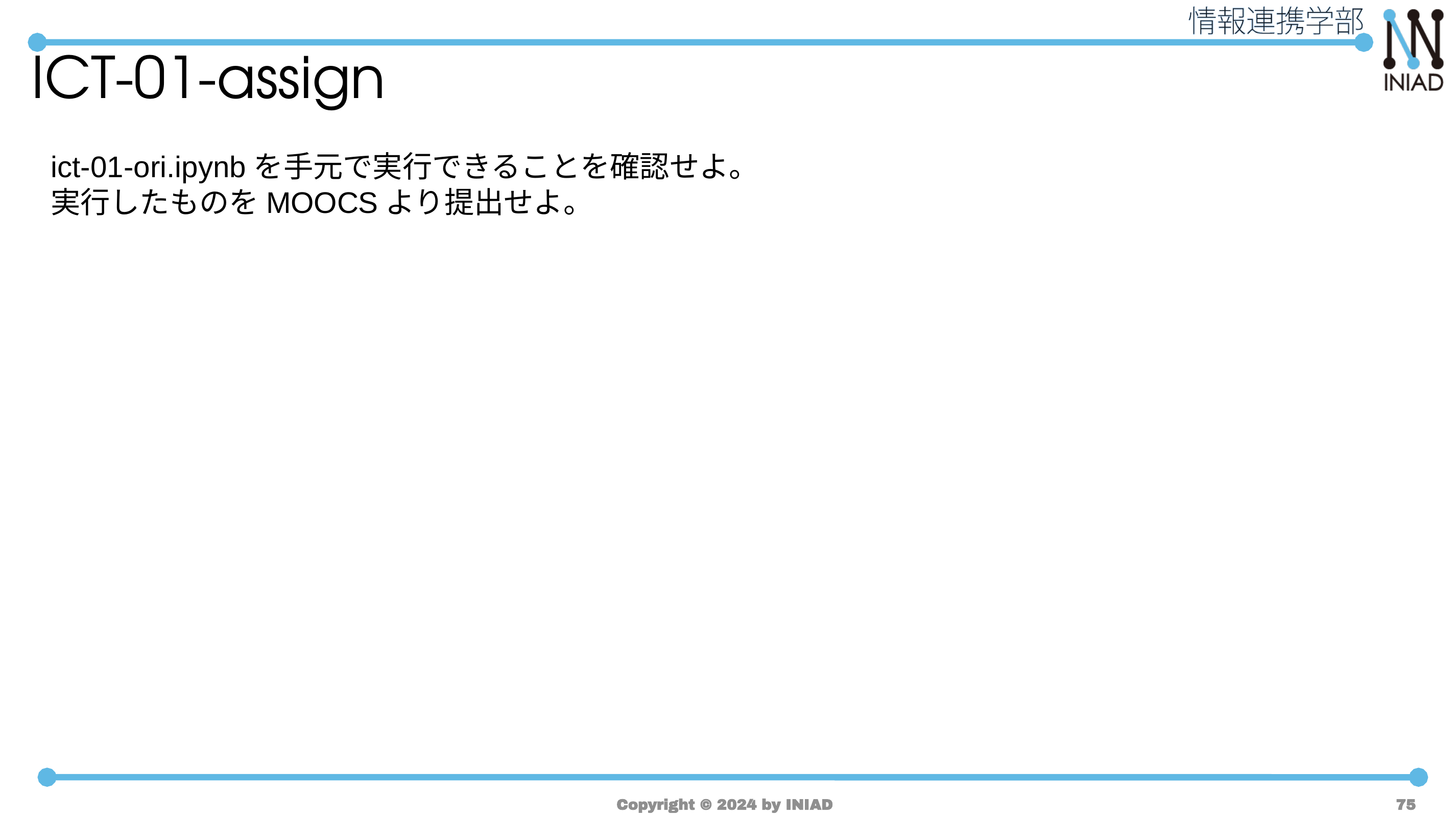

# ICT-01-assign
ict-01-ori.ipynbを手元で実行できることを確認せよ。
実行したものをMOOCSより提出せよ。
Copyright © 2024 by INIAD
75